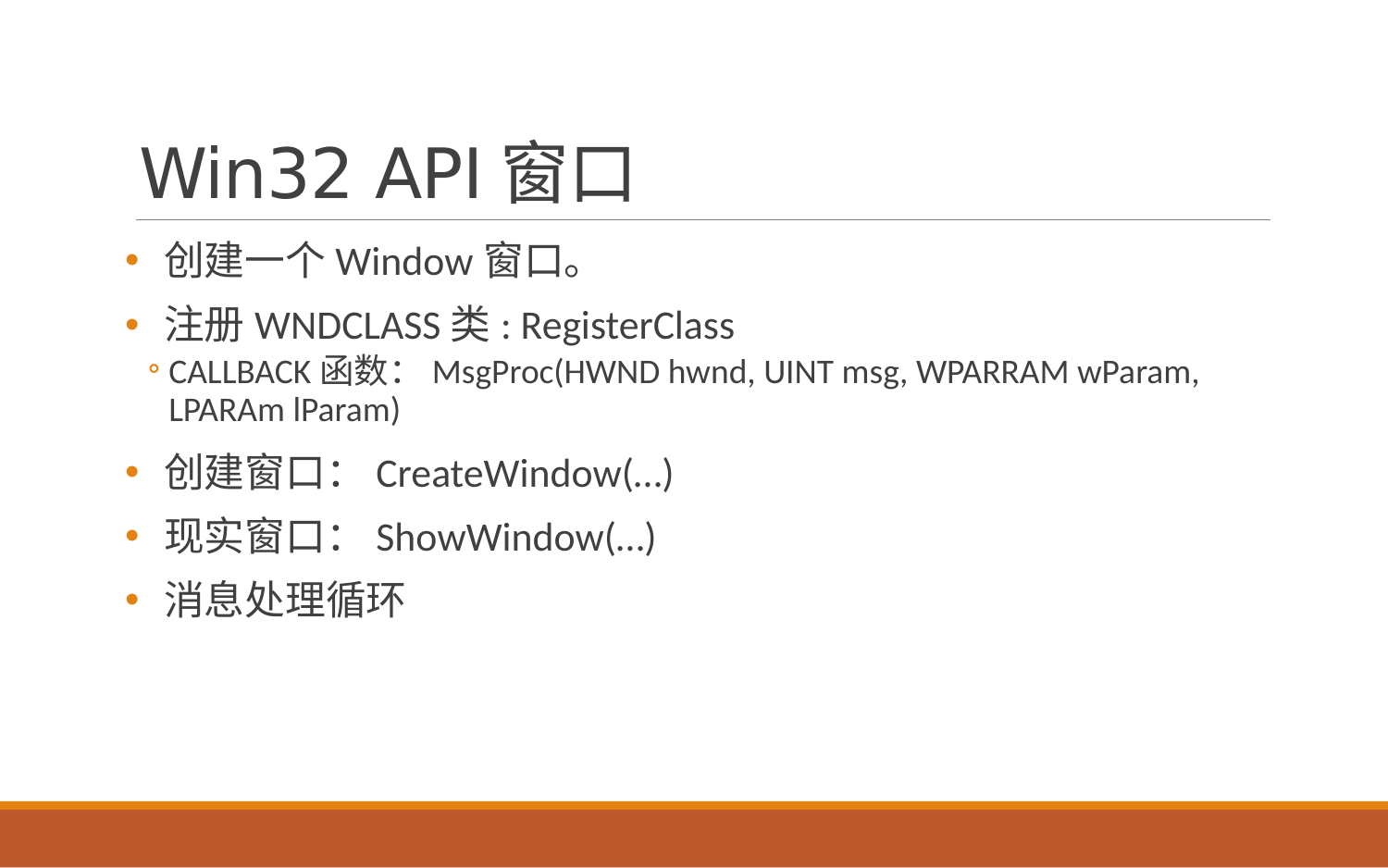

# Win32 API窗口
创建一个Window窗口。
注册WNDCLASS类: RegisterClass
CALLBACK函数：MsgProc(HWND hwnd, UINT msg, WPARRAM wParam, LPARAm lParam)
创建窗口：CreateWindow(…)
现实窗口：ShowWindow(…)
消息处理循环